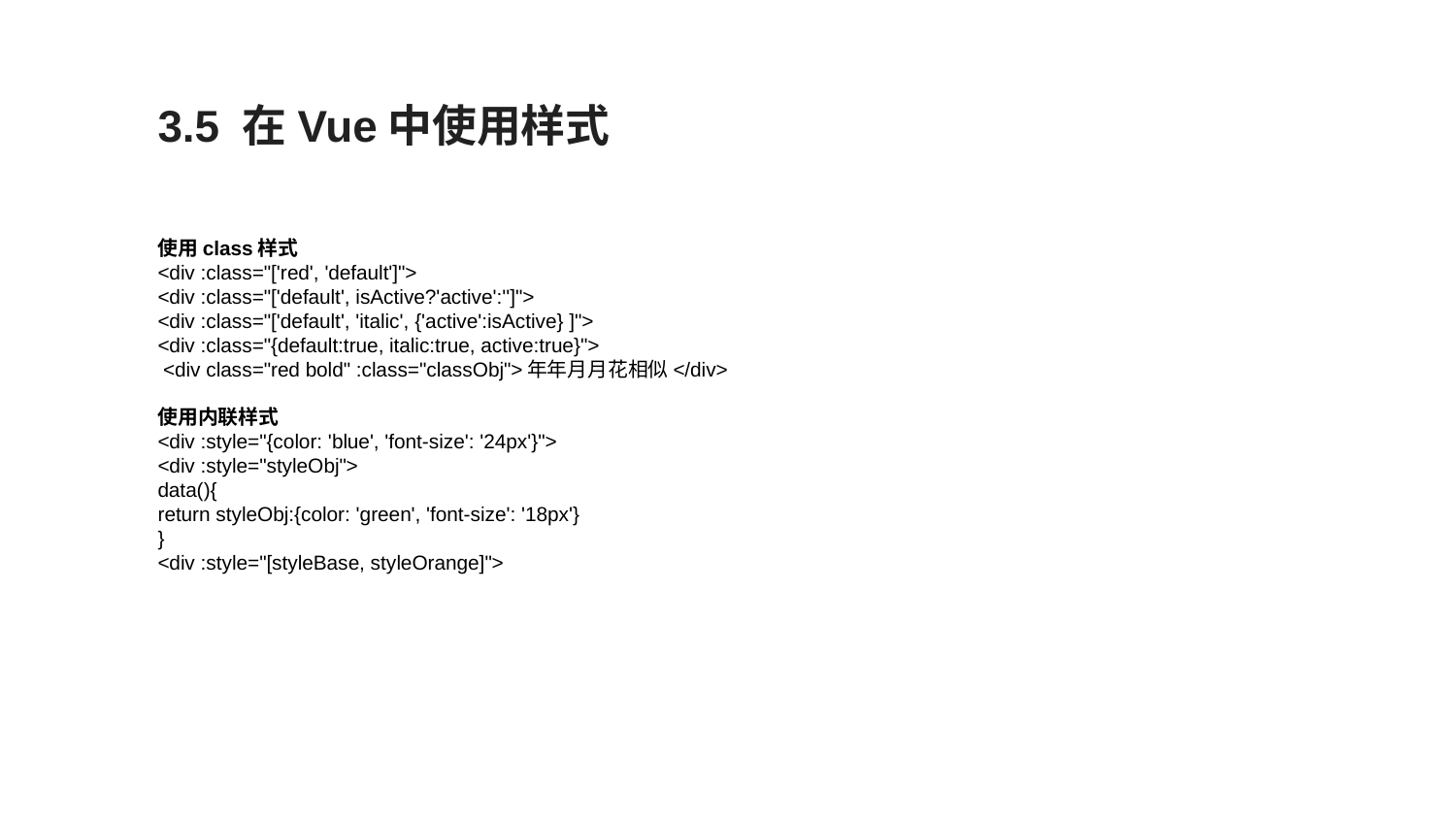

3.5 在Vue中使用样式
使用class样式
<div :class="['red', 'default']">
<div :class="['default', isActive?'active':'']">
<div :class="['default', 'italic', {'active':isActive} ]">
<div :class="{default:true, italic:true, active:true}">
 <div class="red bold" :class="classObj">年年月月花相似</div>

使用内联样式
<div :style="{color: 'blue', 'font-size': '24px'}">
<div :style="styleObj">
data(){
return styleObj:{color: 'green', 'font-size': '18px'}
}
<div :style="[styleBase, styleOrange]">